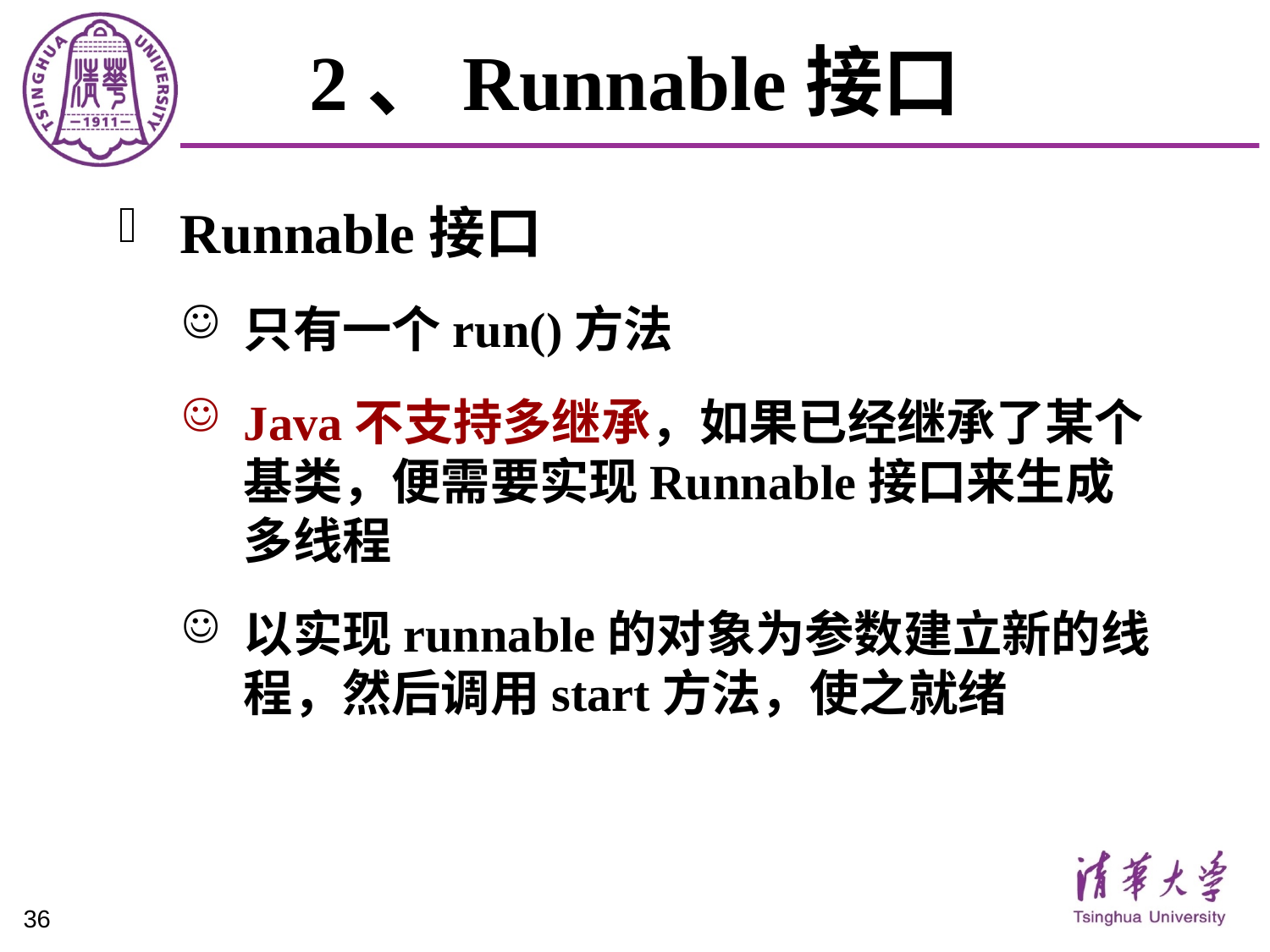

# 2、Runnable接口
Runnable接口
只有一个run()方法
Java不支持多继承，如果已经继承了某个基类，便需要实现Runnable接口来生成多线程
以实现runnable的对象为参数建立新的线程，然后调用start方法，使之就绪
36